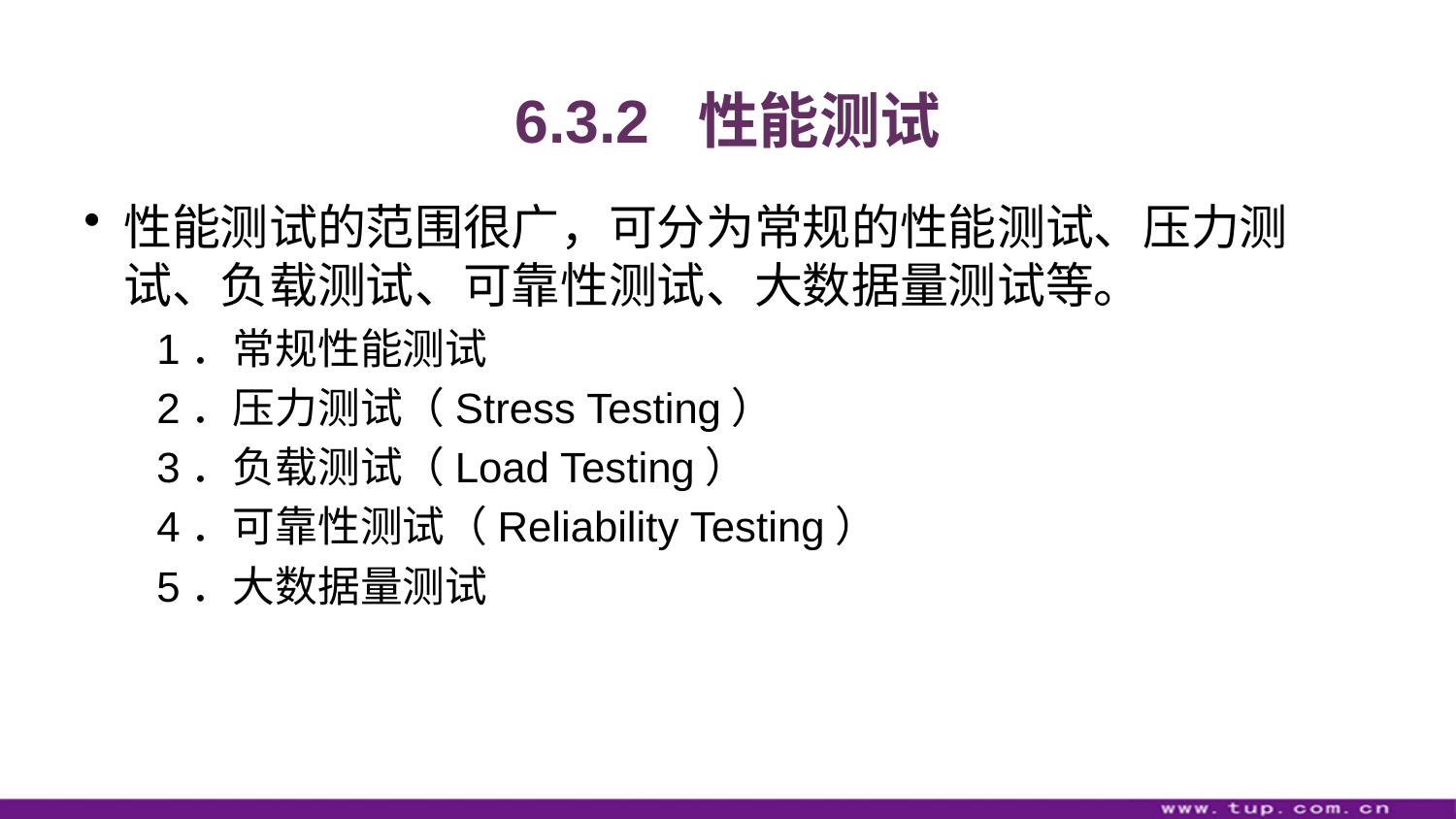

# 6.3.2  性能测试
性能测试的范围很广，可分为常规的性能测试、压力测试、负载测试、可靠性测试、大数据量测试等。
1．常规性能测试
2．压力测试（Stress Testing）
3．负载测试（Load Testing）
4．可靠性测试（Reliability Testing）
5．大数据量测试